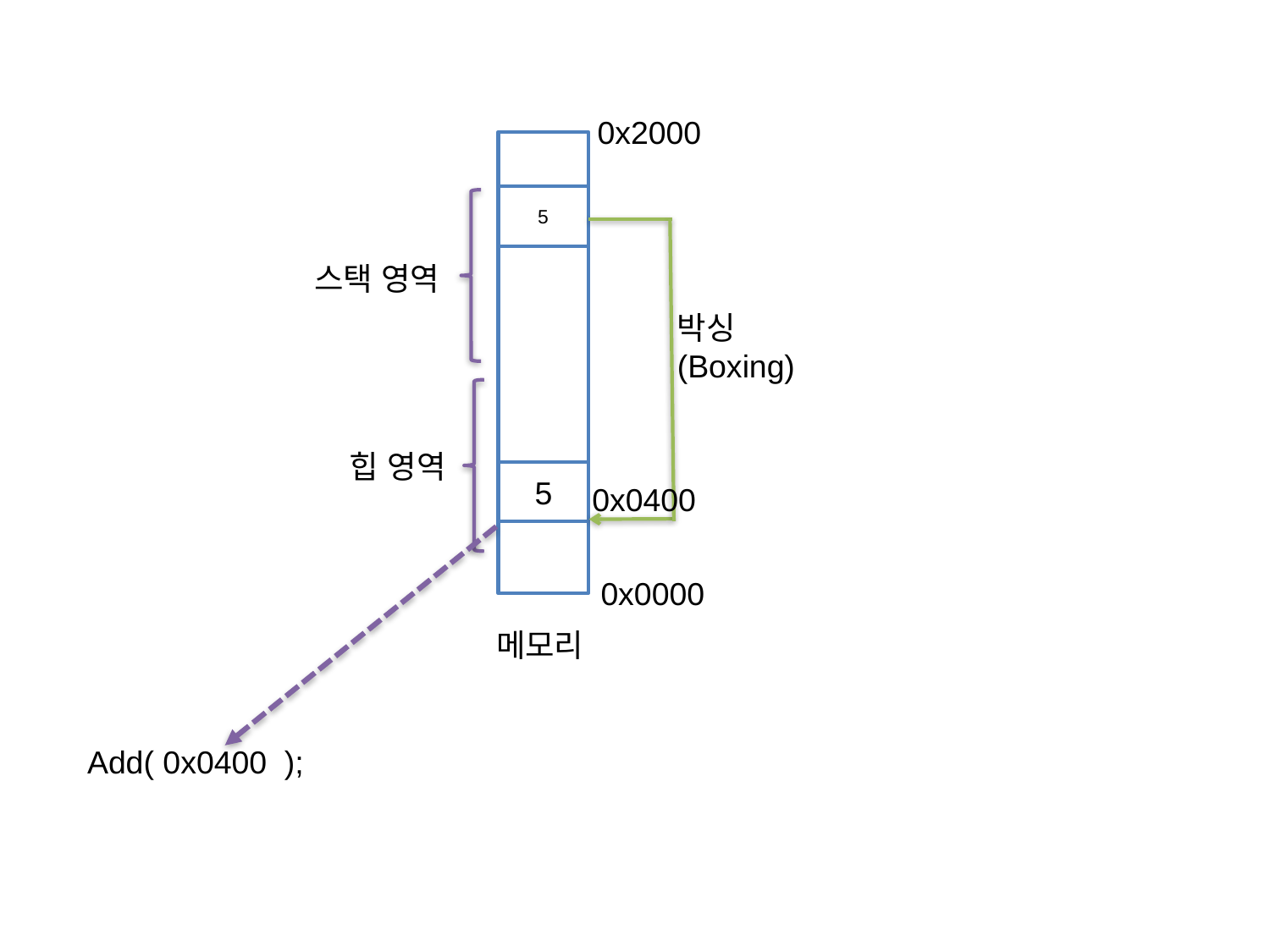

0x2000

5

스택 영역
박싱(Boxing)

0x0400
힙 영역
5
0x0000
메모리
Add( 0x0400  );